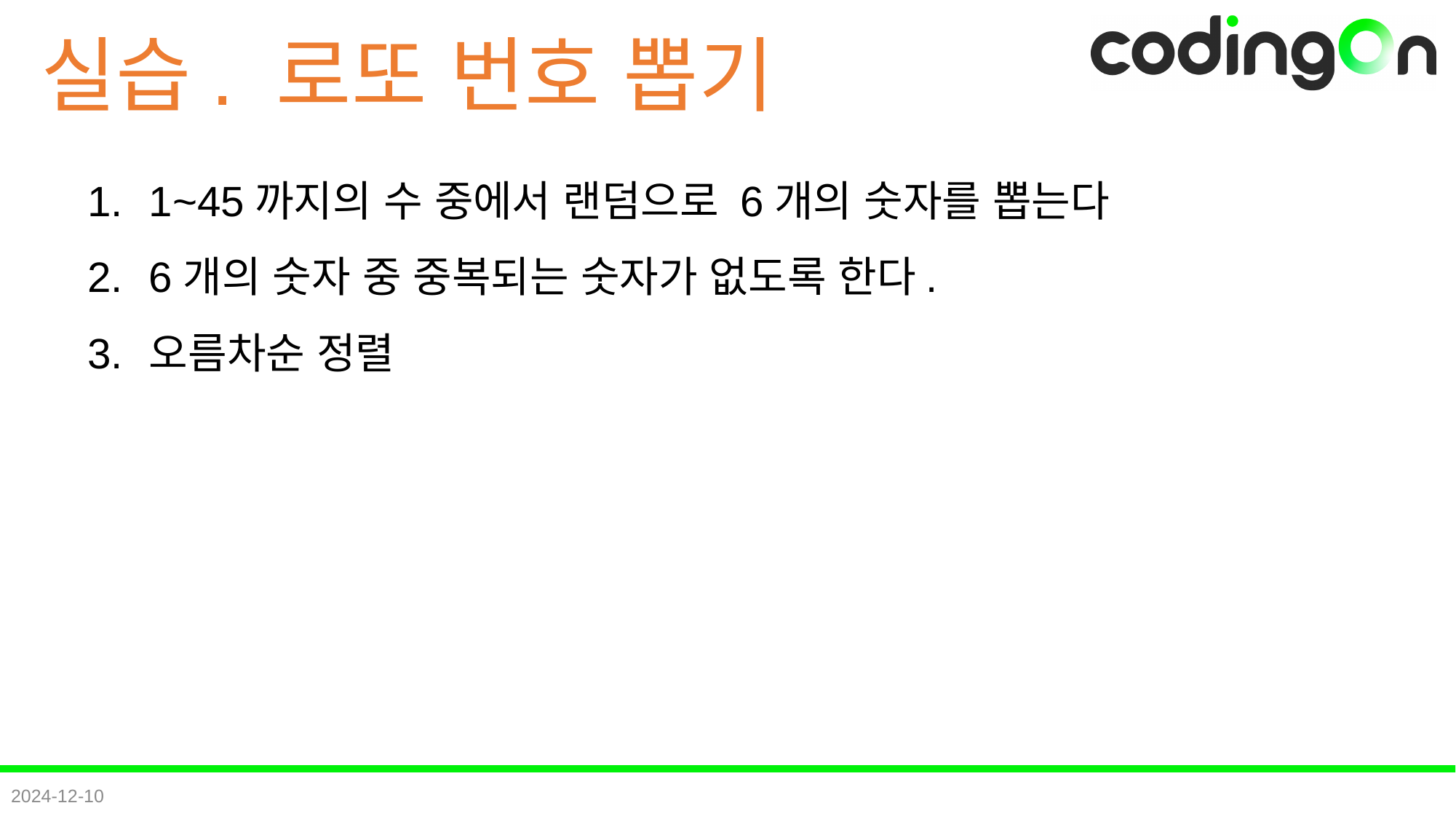

# 실습. 로또 번호 뽑기
1~45까지의 수 중에서 랜덤으로 6개의 숫자를 뽑는다
6개의 숫자 중 중복되는 숫자가 없도록 한다.
오름차순 정렬

2024-12-10